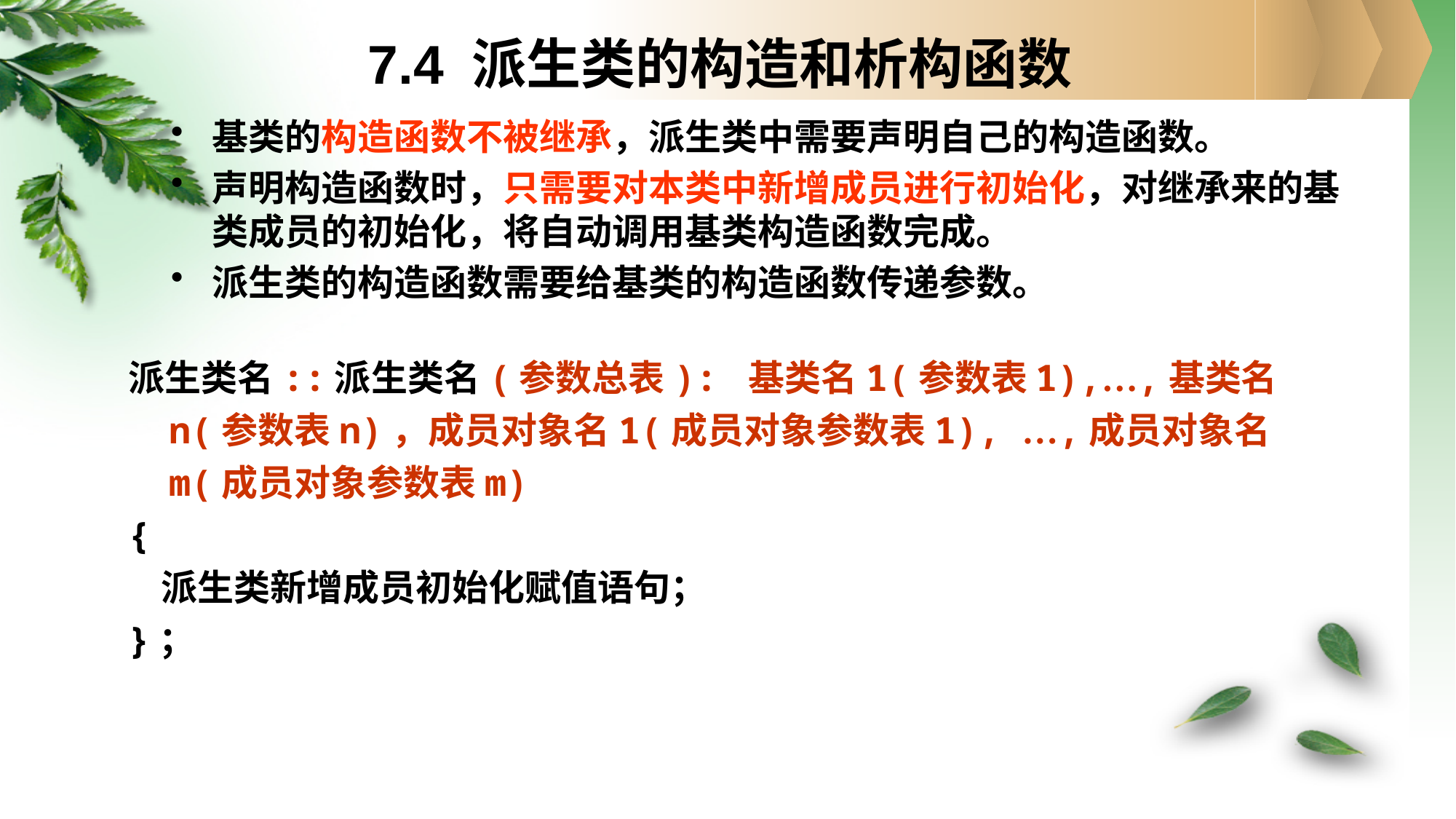

7.4 派生类的构造和析构函数
基类的构造函数不被继承，派生类中需要声明自己的构造函数。
声明构造函数时，只需要对本类中新增成员进行初始化，对继承来的基类成员的初始化，将自动调用基类构造函数完成。
派生类的构造函数需要给基类的构造函数传递参数。
派生类名::派生类名(参数总表): 基类名1(参数表1),…,基类名n(参数表n)，成员对象名1(成员对象参数表1), …,成员对象名m(成员对象参数表m)
{
   派生类新增成员初始化赋值语句；
}；